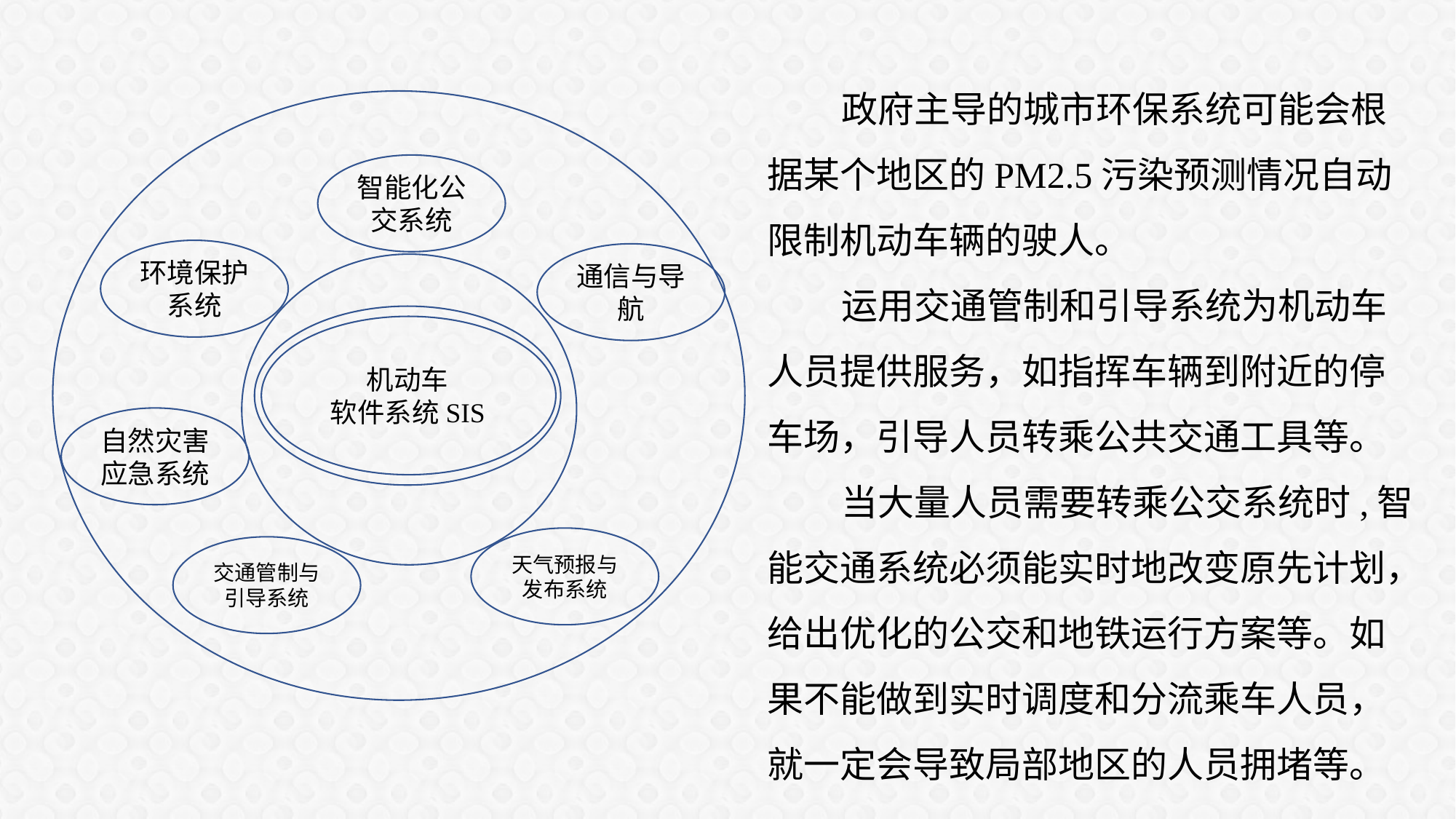

政府主导的城市环保系统可能会根据某个地区的PM2.5污染预测情况自动限制机动车辆的驶人。
        运用交通管制和引导系统为机动车人员提供服务，如指挥车辆到附近的停车场，引导人员转乘公共交通工具等。
        当大量人员需要转乘公交系统时,智能交通系统必须能实时地改变原先计划，给出优化的公交和地铁运行方案等。如果不能做到实时调度和分流乘车人员，就一定会导致局部地区的人员拥堵等。

天气预报与发布系统
通信与导航
智能化公交系统
环境保护系统
自然灾害应急系统
交通管制与引导系统

机动车
软件系统SIS